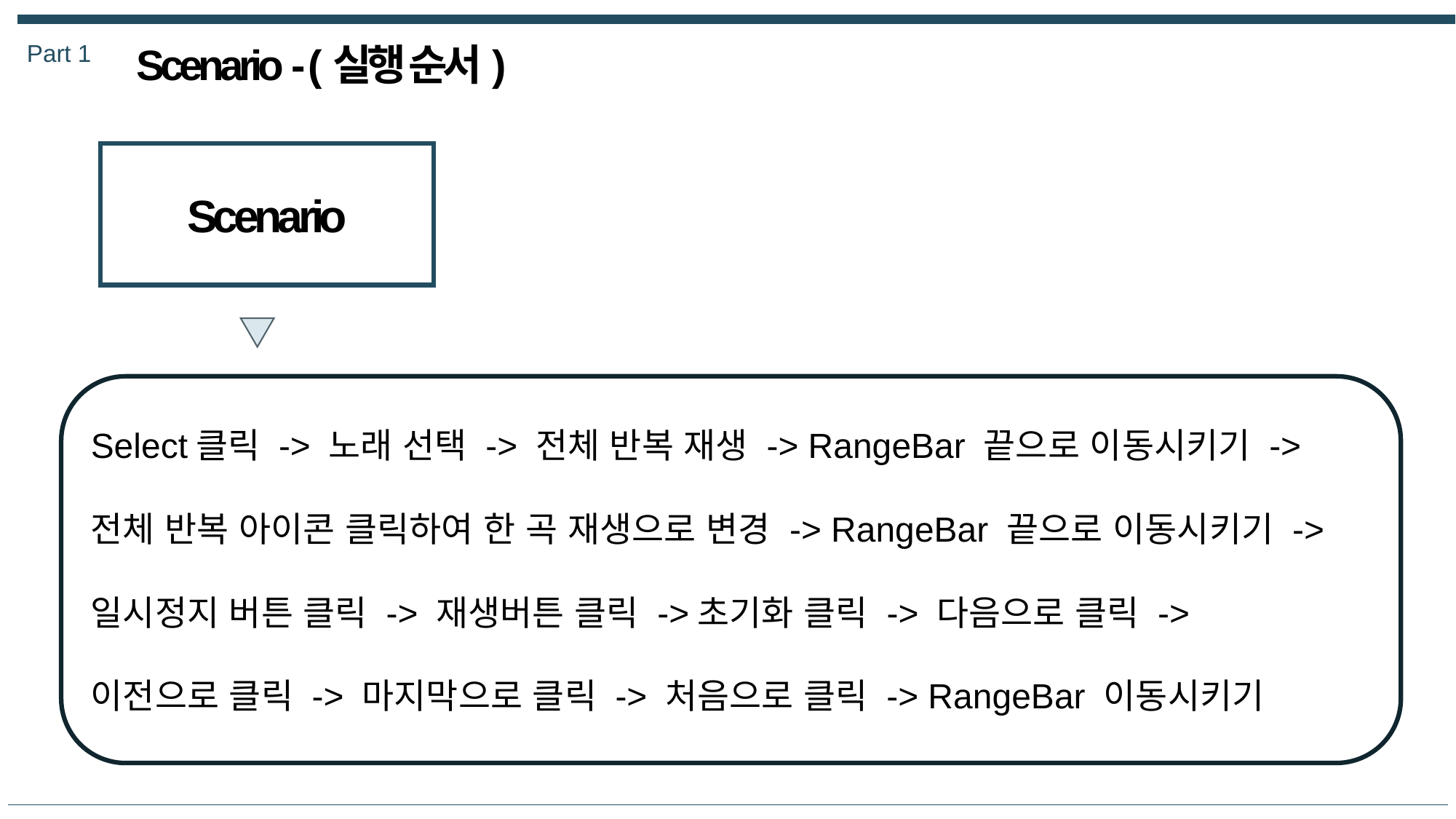

Part 1
Scenario - (실행 순서)
Scenario

Select클릭 -> 노래 선택 -> 전체 반복 재생 -> RangeBar 끝으로 이동시키기 ->

전체 반복 아이콘 클릭하여 한 곡 재생으로 변경 -> RangeBar 끝으로 이동시키기 ->

일시정지 버튼 클릭 -> 재생버튼 클릭 ->초기화 클릭 -> 다음으로 클릭 ->

이전으로 클릭 -> 마지막으로 클릭 -> 처음으로 클릭 -> RangeBar 이동시키기